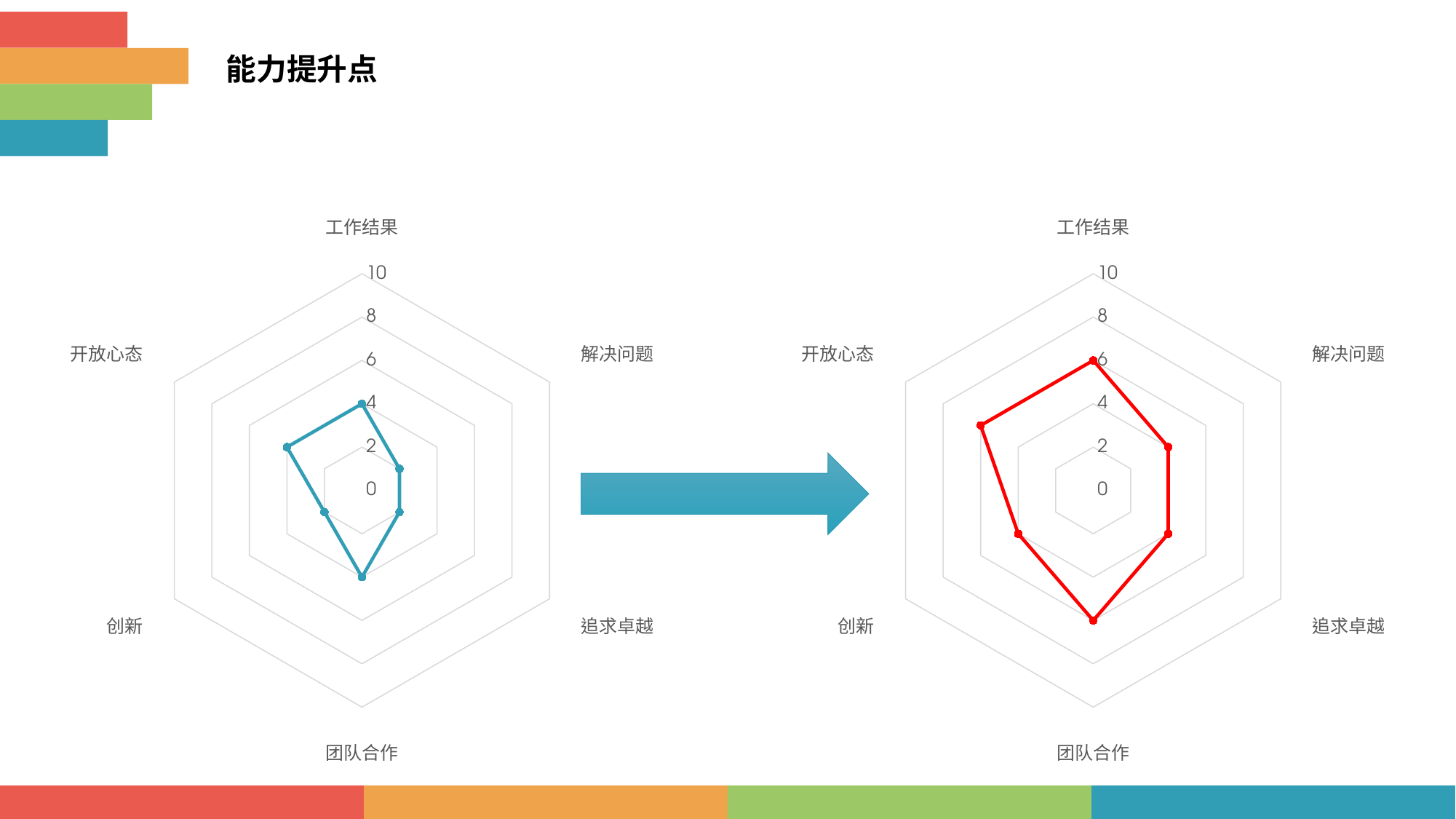

能力提升点

### Chart

| Category | 系列 1 |
|---|---|
| 工作结果 | 4.0 |
| 解决问题 | 2.0 |
| 追求卓越 | 2.0 |
| 团队合作 | 4.0 |
| 创新 | 2.0 |
| 开放心态 | 4.0 |

### Chart

| Category | 系列 1 |
|---|---|
| 工作结果 | 6.0 |
| 解决问题 | 4.0 |
| 追求卓越 | 4.0 |
| 团队合作 | 6.0 |
| 创新 | 4.0 |
| 开放心态 | 6.0 |